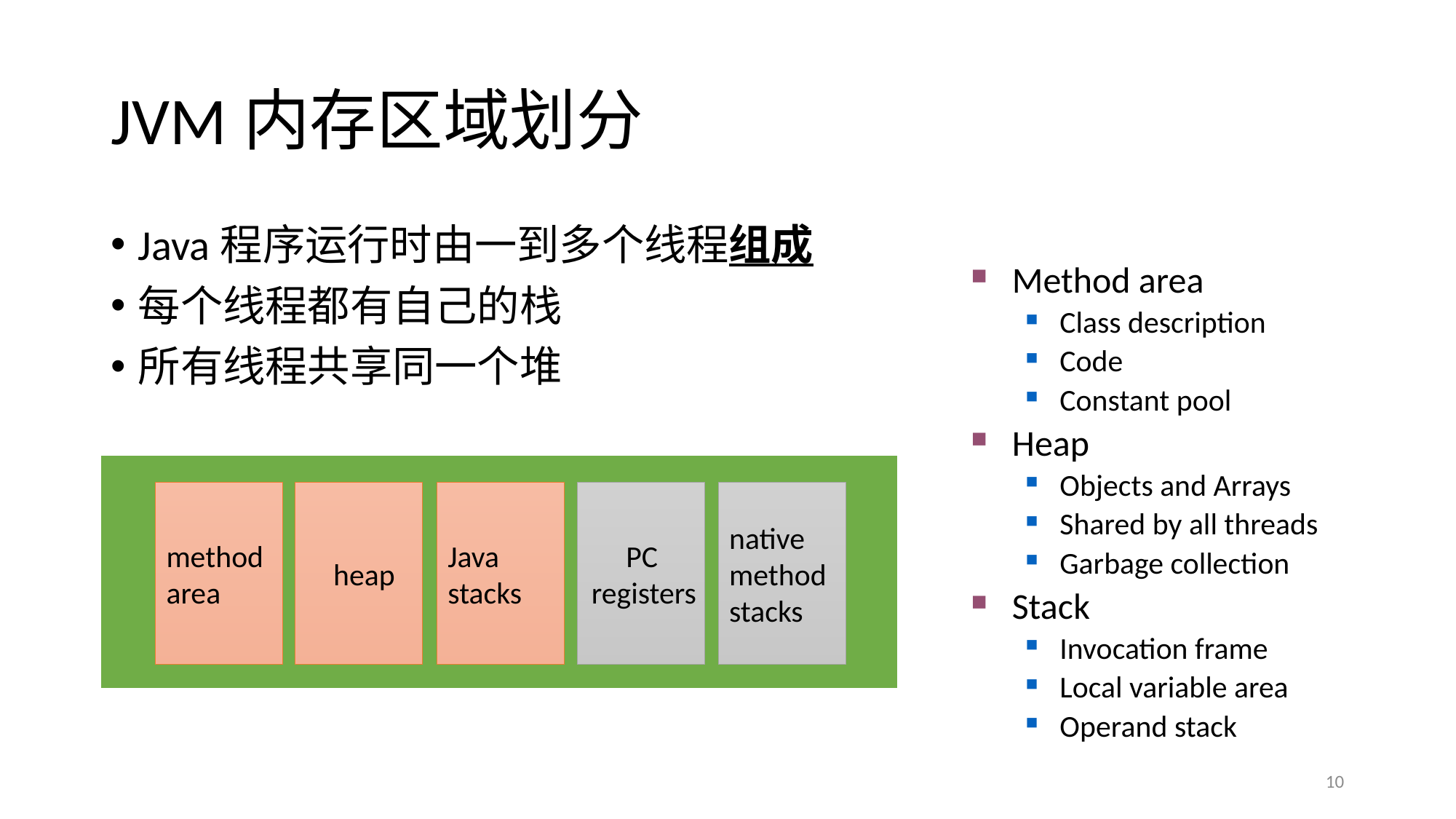

# JVM内存区域划分
Java程序运行时由一到多个线程组成
每个线程都有自己的栈
所有线程共享同一个堆
Method area
Class description
Code
Constant pool
Heap
Objects and Arrays
Shared by all threads
Garbage collection
Stack
Invocation frame
Local variable area
Operand stack

method area
    heap
Java stacks
       PC
  registers
native method stacks
10